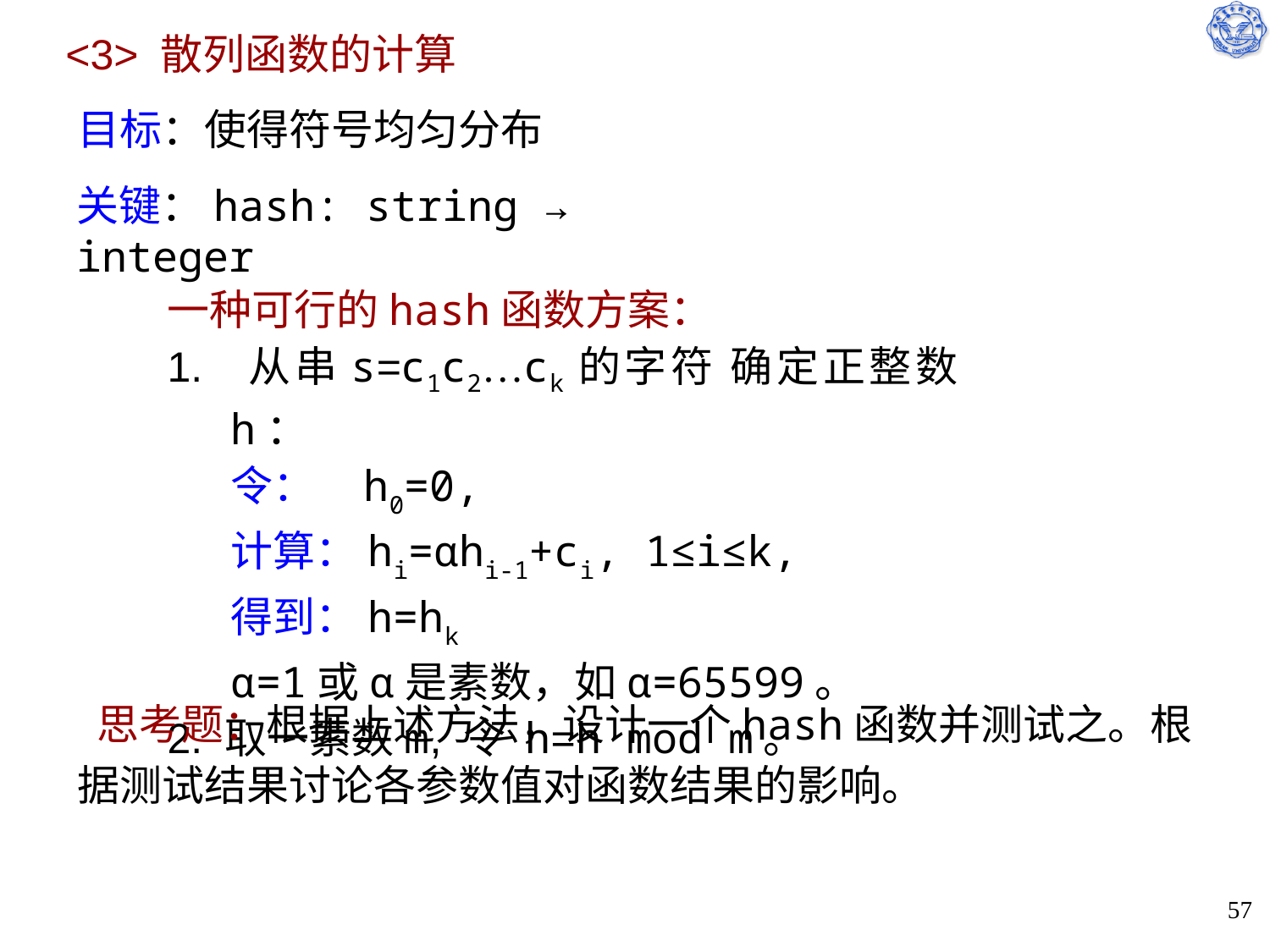

# <3> 散列函数的计算
目标：使得符号均匀分布
关键：hash: string → integer
一种可行的hash函数方案：
1.  从串s=c1c2…ck的字符 确定正整数h：
令：    h0=0,
计算：hi=αhi-1+ci, 1≤i≤k,
得到：h=hk
α=1或α是素数，如α=65599。
2. 取一素数m, 令 h=h mod m。
 思考题：根据上述方法，设计一个hash函数并测试之。根据测试结果讨论各参数值对函数结果的影响。
57